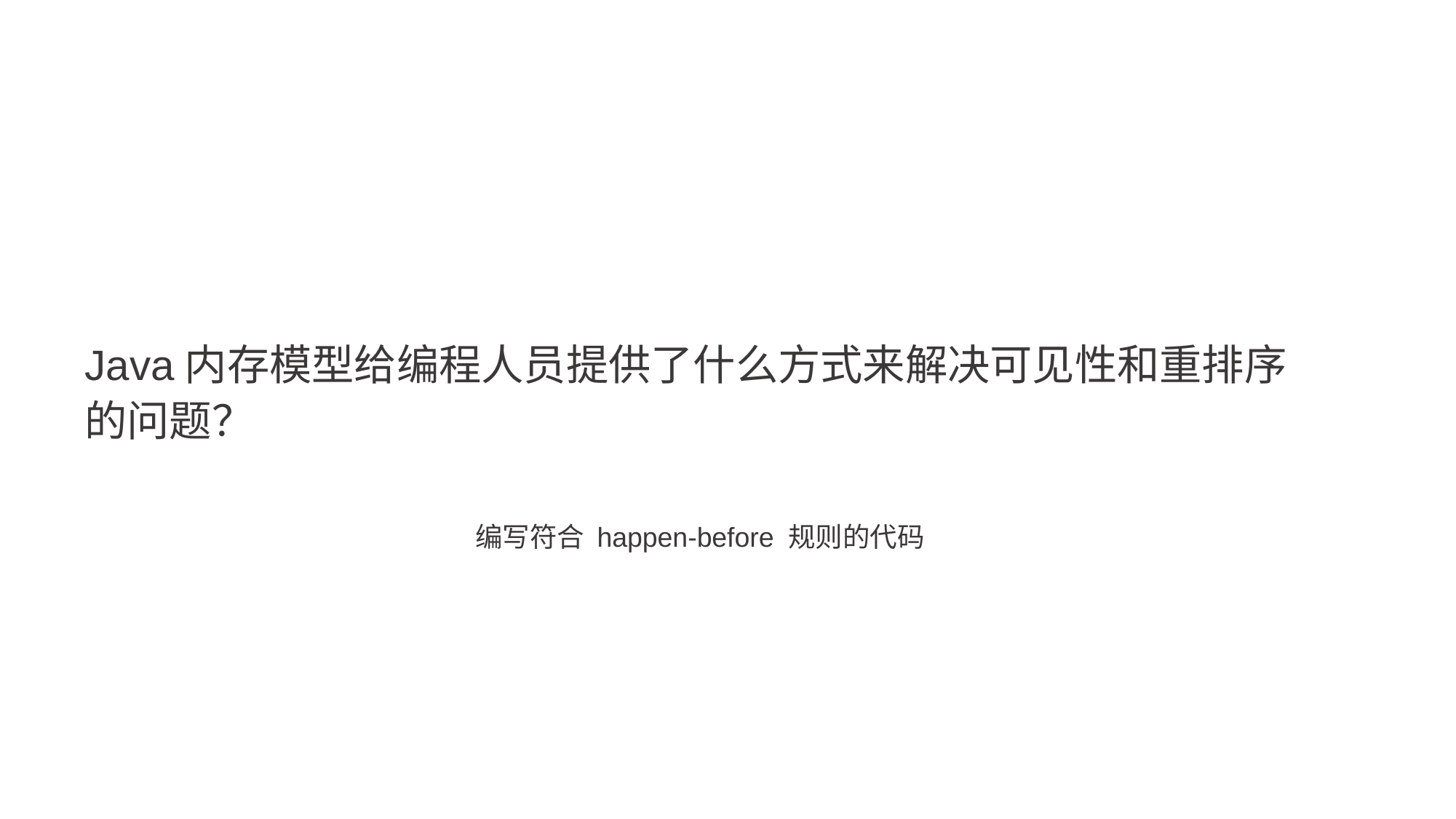

# Java内存模型给编程人员提供了什么方式来解决可见性和重排序的问题？
编写符合 happen-before 规则的代码